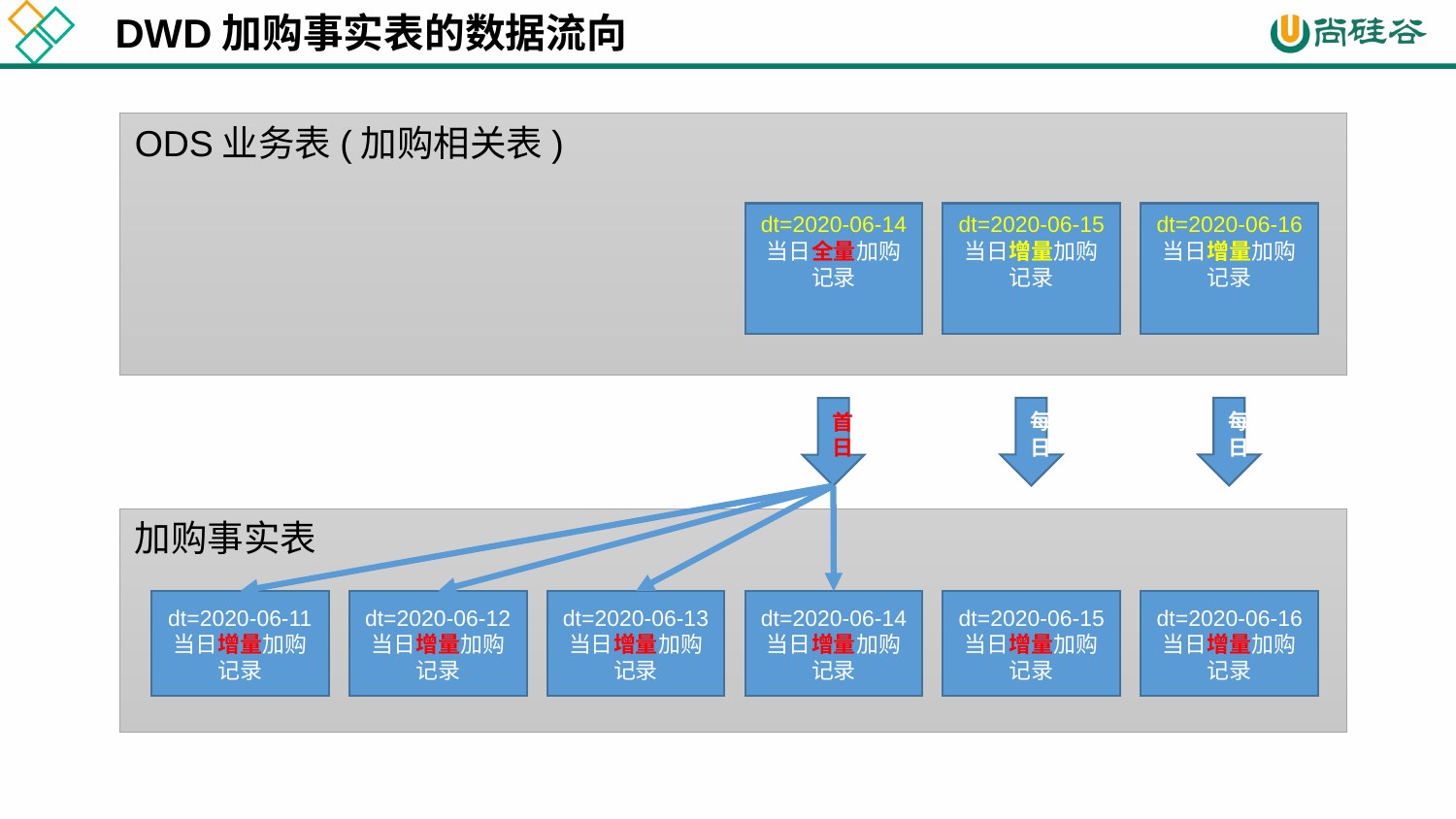

DWD加购事实表的数据流向
ODS业务表(加购相关表)
dt=2020-06-16
当日增量加购记录

dt=2020-06-14
当日全量加购记录
dt=2020-06-15
当日增量加购记录

每日
每日
首日
加购事实表
dt=2020-06-11
当日增量加购记录
dt=2020-06-12
当日增量加购记录
dt=2020-06-13
当日增量加购记录
dt=2020-06-16
当日增量加购记录
dt=2020-06-15
当日增量加购记录
dt=2020-06-14
当日增量加购记录